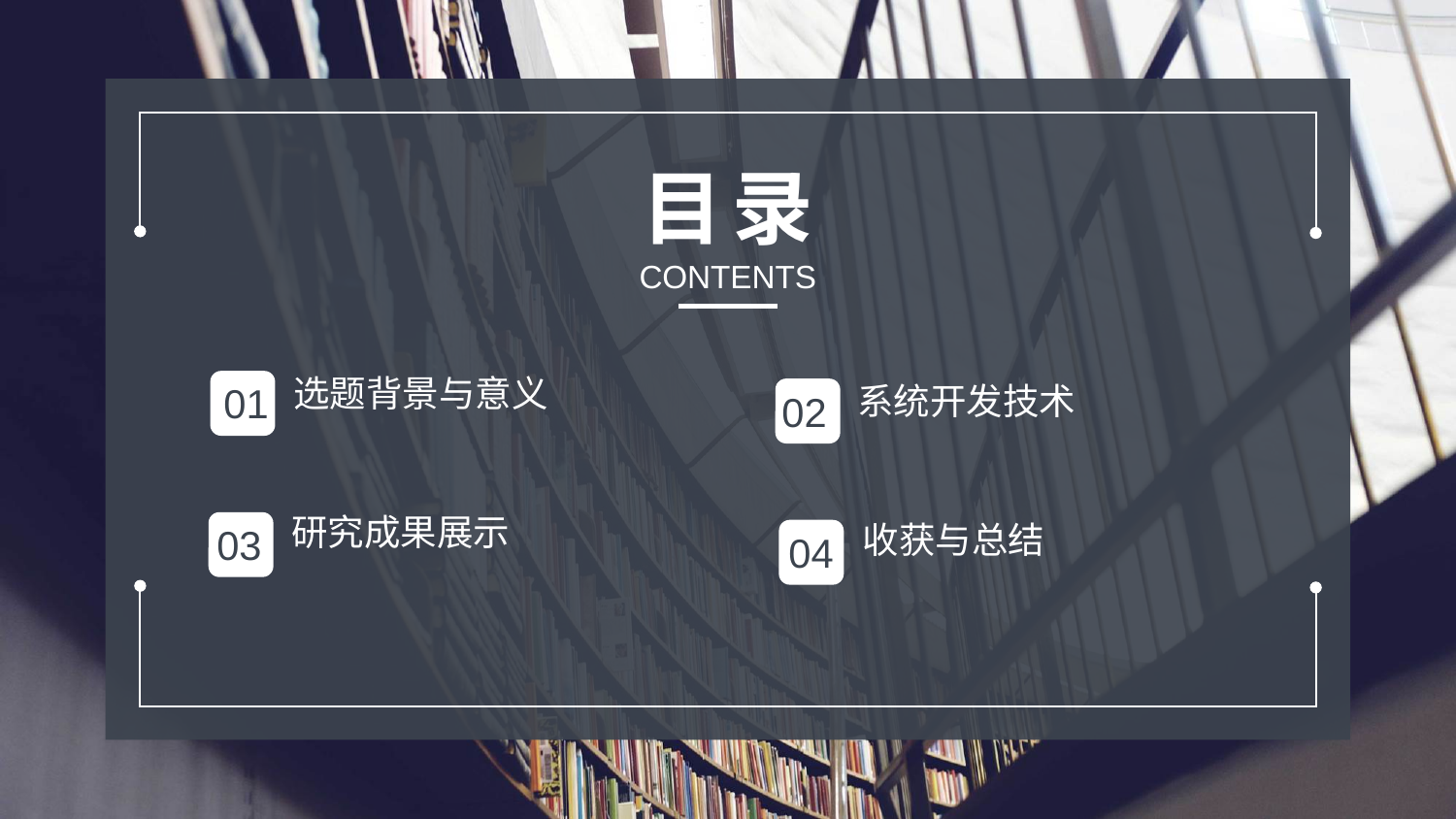

目 录
CONTENTS

选题背景与意义

系统开发技术
01

02
研究成果展示

收获与总结

03

04